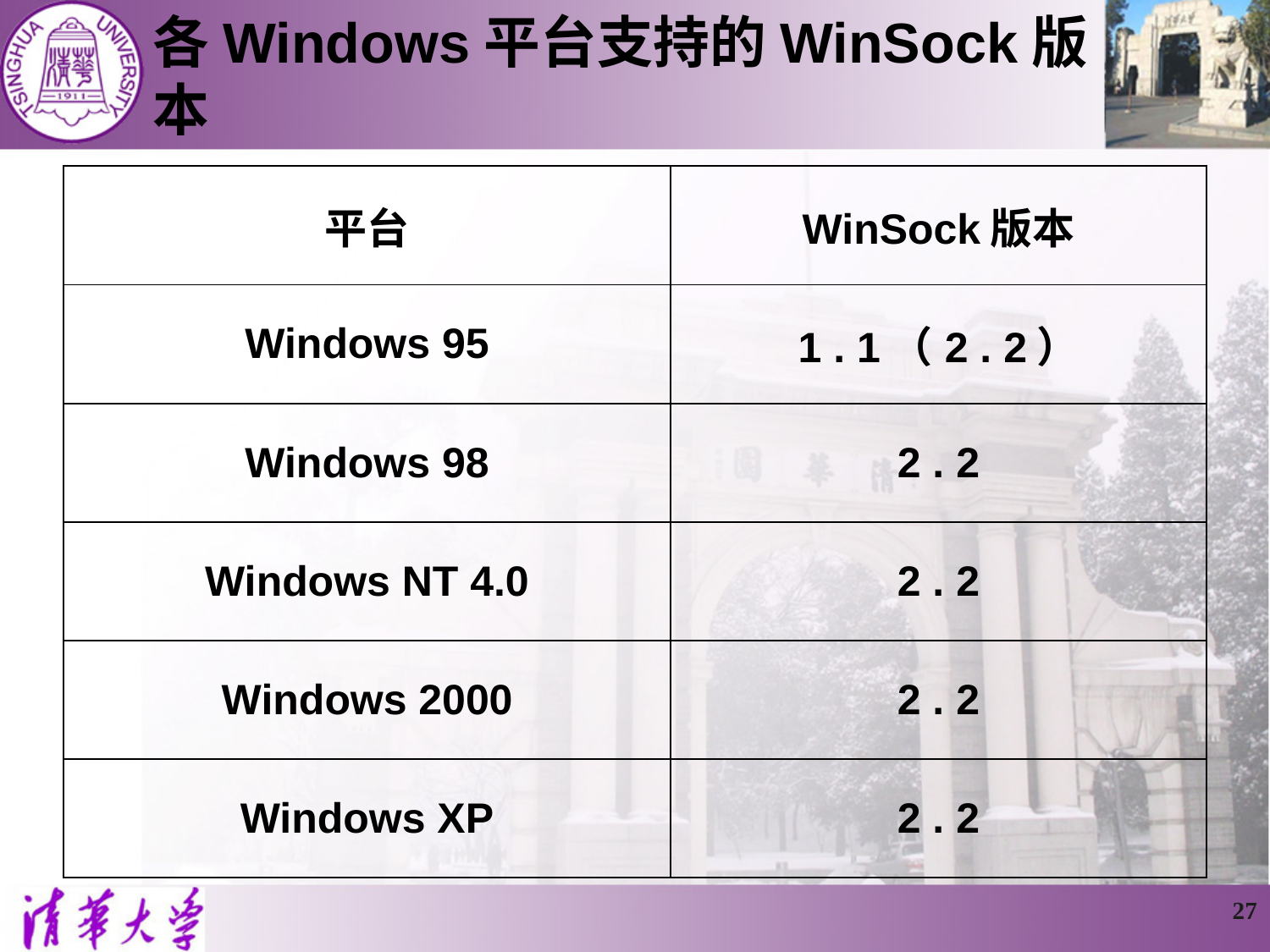

# 各Windows平台支持的WinSock版本
| 平台 | WinSock版本 |
| --- | --- |
| Windows 95 | 1 . 1（2 . 2） |
| Windows 98 | 2 . 2 |
| Windows NT 4.0 | 2 . 2 |
| Windows 2000 | 2 . 2 |
| Windows XP | 2 . 2 |
27